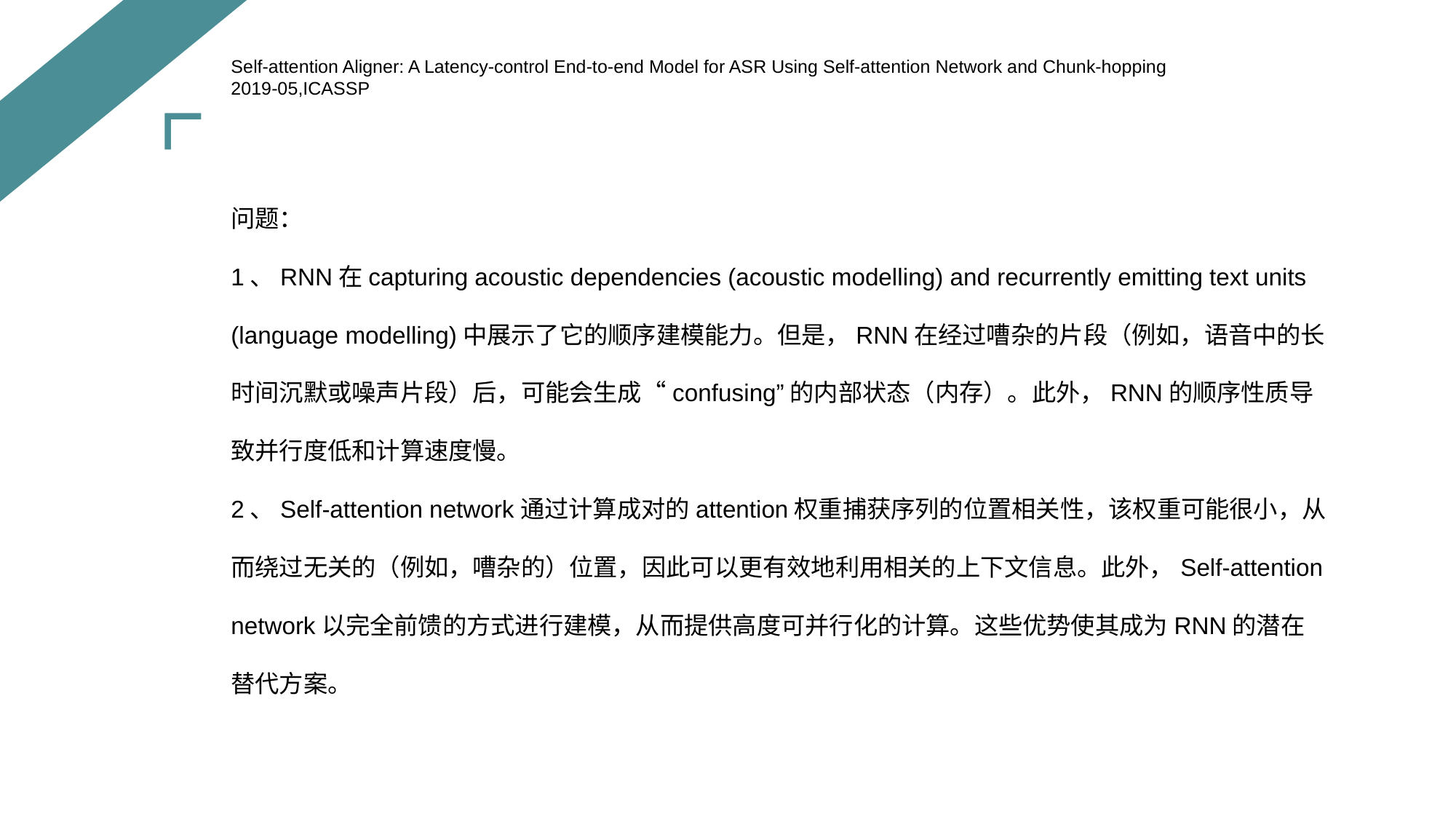

Self-attention Aligner: A Latency-control End-to-end Model for ASR Using Self-attention Network and Chunk-hopping
2019-05,ICASSP

问题：
1、RNN在capturing acoustic dependencies (acoustic modelling) and recurrently emitting text units (language modelling)中展示了它的顺序建模能力。但是，RNN在经过嘈杂的片段（例如，语音中的长时间沉默或噪声片段）后，可能会生成“confusing”的内部状态（内存）。此外，RNN的顺序性质导致并行度低和计算速度慢。
2、Self-attention network通过计算成对的attention权重捕获序列的位置相关性，该权重可能很小，从而绕过无关的（例如，嘈杂的）位置，因此可以更有效地利用相关的上下文信息。此外，Self-attention network以完全前馈的方式进行建模，从而提供高度可并行化的计算。这些优势使其成为RNN的潜在替代方案。